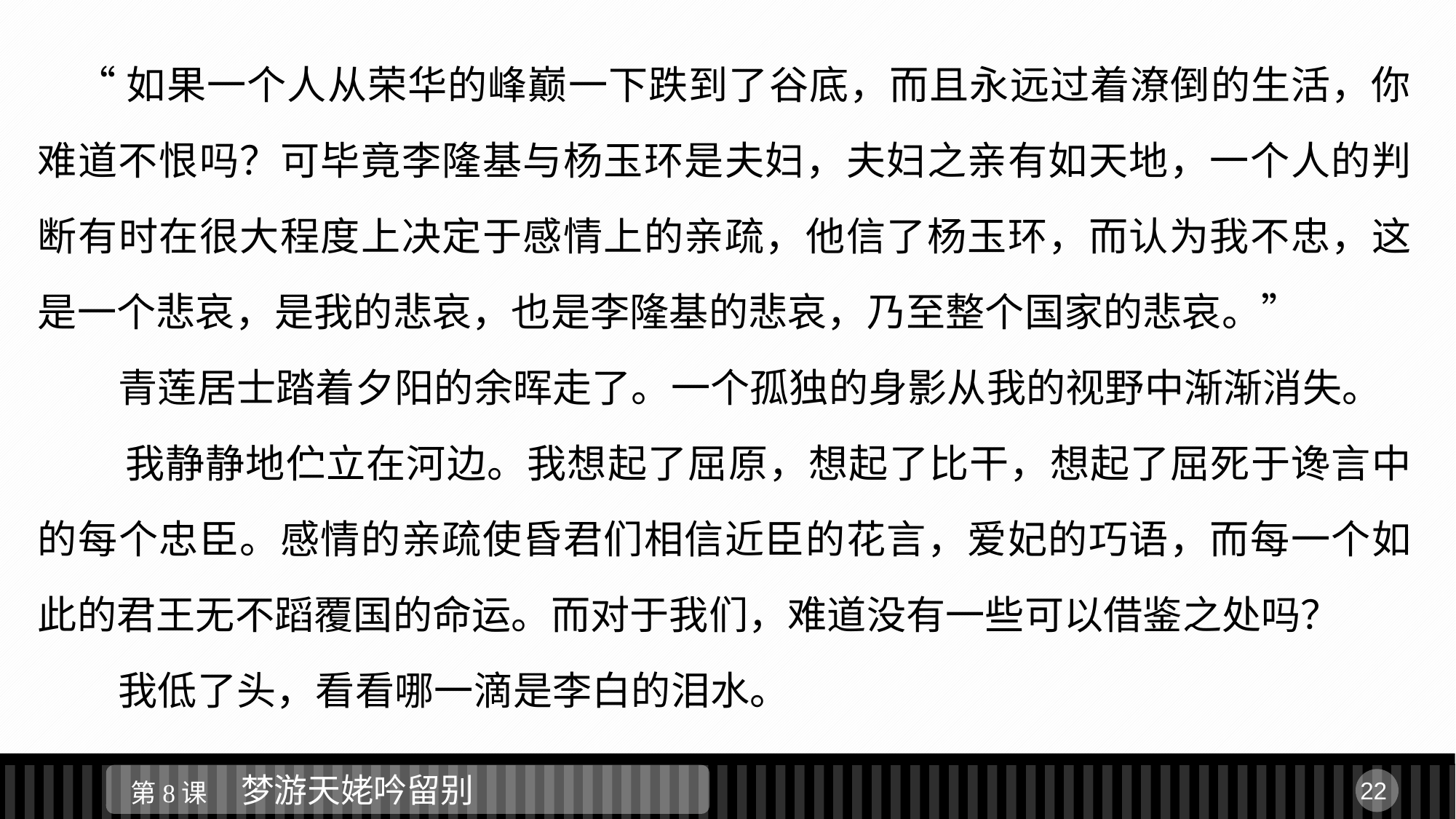

“如果一个人从荣华的峰巅一下跌到了谷底，而且永远过着潦倒的生活，你难道不恨吗？可毕竟李隆基与杨玉环是夫妇，夫妇之亲有如天地，一个人的判断有时在很大程度上决定于感情上的亲疏，他信了杨玉环，而认为我不忠，这是一个悲哀，是我的悲哀，也是李隆基的悲哀，乃至整个国家的悲哀。”
        青莲居士踏着夕阳的余晖走了。一个孤独的身影从我的视野中渐渐消失。
        我静静地伫立在河边。我想起了屈原，想起了比干，想起了屈死于谗言中的每个忠臣。感情的亲疏使昏君们相信近臣的花言，爱妃的巧语，而每一个如此的君王无不蹈覆国的命运。而对于我们，难道没有一些可以借鉴之处吗？
        我低了头，看看哪一滴是李白的泪水。